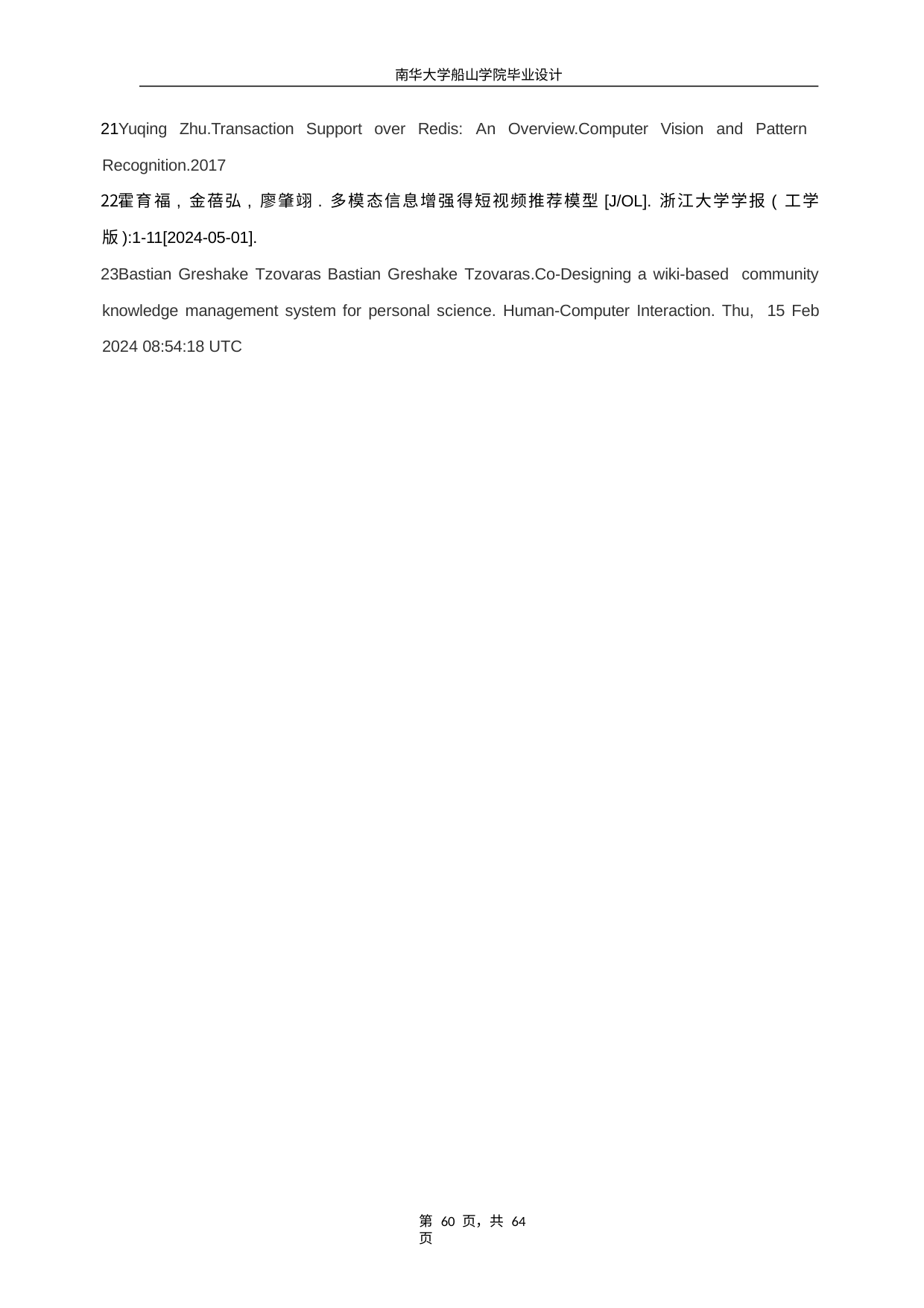

南华大学船山学院毕业设计

Yuqing Zhu.Transaction Support over Redis: An Overview.Computer Vision and Pattern  Recognition.2017
霍育福, 金蓓弘, 廖肇翊. 多模态信息增强得短视频推荐模型[J/OL]. 浙江大学学报( 工学 版):1-11[2024-05-01].
Bastian Greshake Tzovaras Bastian Greshake Tzovaras.Co-Designing a wiki-based  community knowledge management system for personal science. Human-Computer Interaction. Thu,  15 Feb 2024 08:54:18 UTC

第 60 页，共 64 页